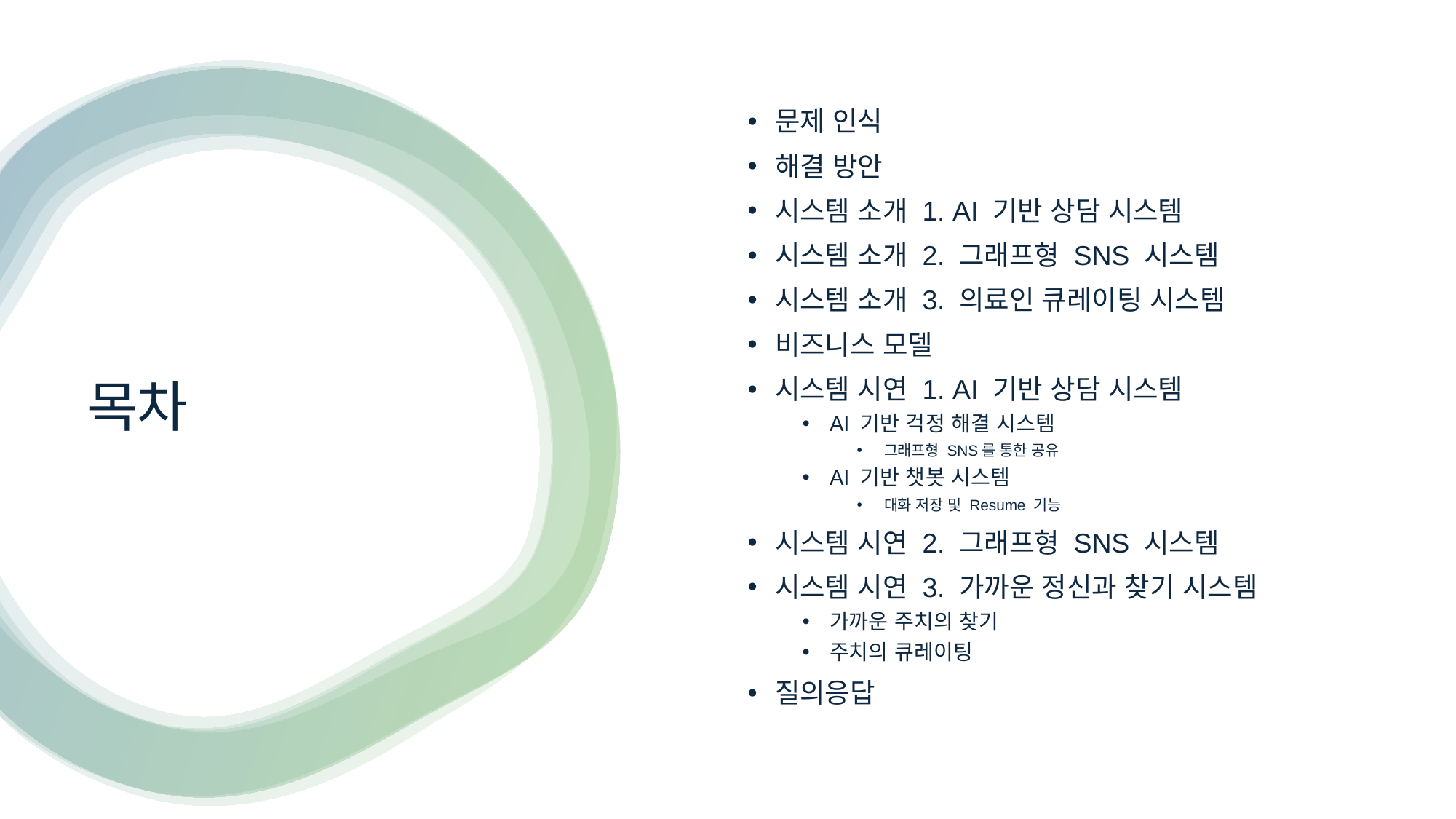

문제 인식
해결 방안
시스템 소개 1. AI 기반 상담 시스템
시스템 소개 2. 그래프형 SNS 시스템
시스템 소개 3. 의료인 큐레이팅 시스템
비즈니스 모델
시스템 시연 1. AI 기반 상담 시스템
AI 기반 걱정 해결 시스템
그래프형 SNS를 통한 공유
AI 기반 챗봇 시스템
대화 저장 및 Resume 기능
시스템 시연 2. 그래프형 SNS 시스템
시스템 시연 3. 가까운 정신과 찾기 시스템
가까운 주치의 찾기
주치의 큐레이팅
질의응답
# 목차